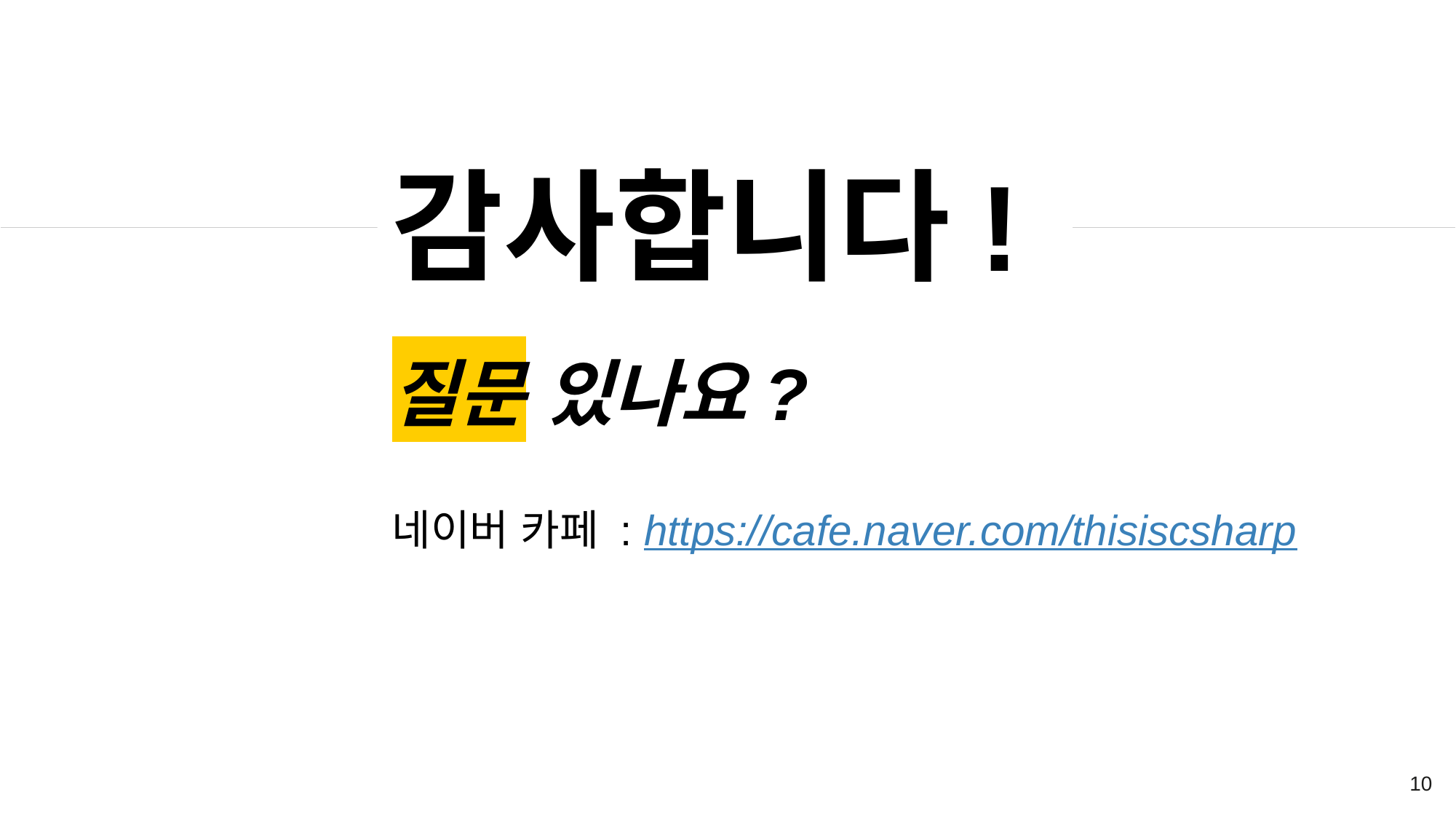

감사합니다!
질문 있나요?

네이버 카페 : https://cafe.naver.com/thisiscsharp
10